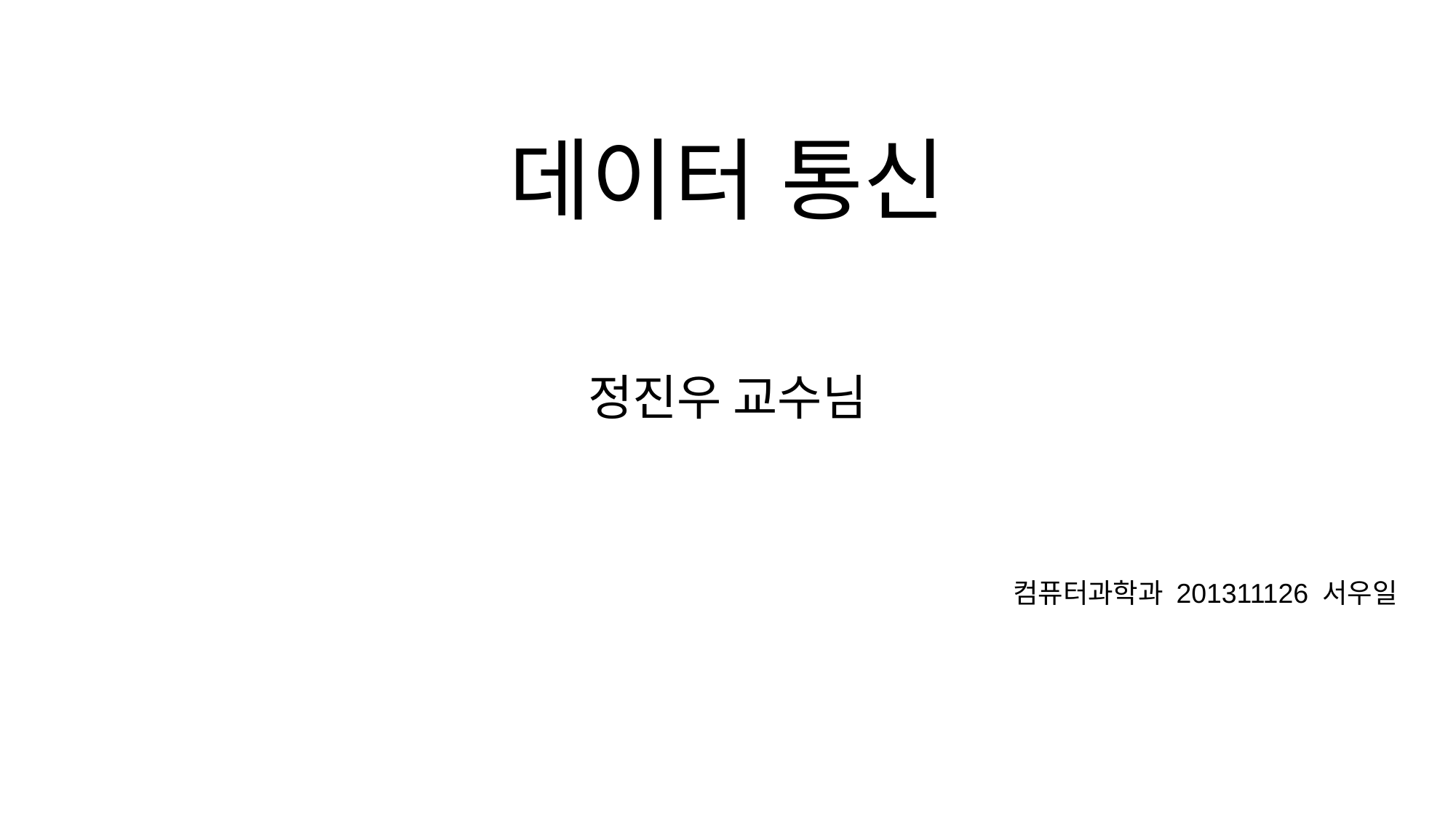

# 데이터 통신
정진우 교수님
컴퓨터과학과 201311126 서우일